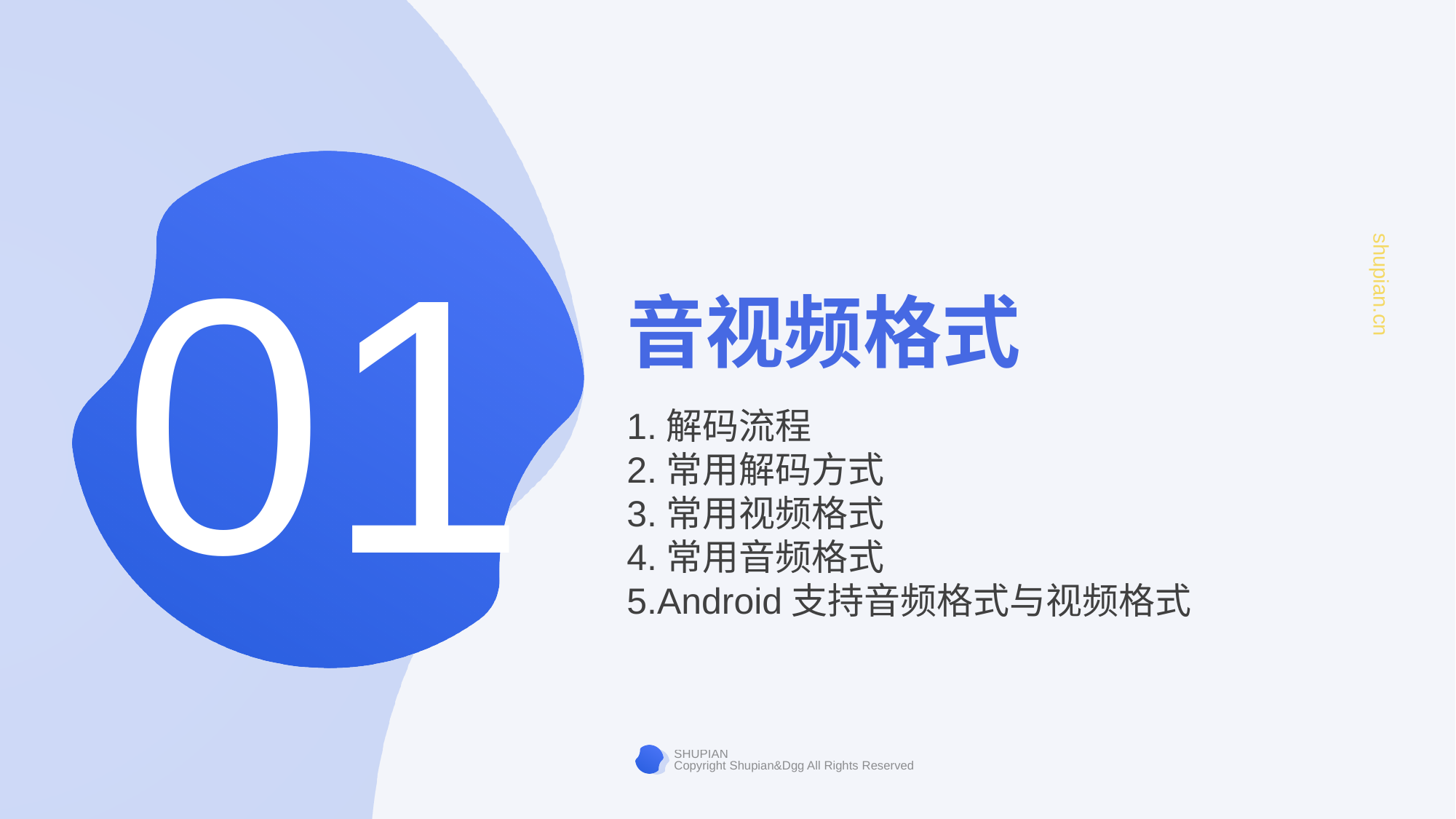

01
音视频格式
1.解码流程
2.常用解码方式
3.常用视频格式
4.常用音频格式
5.Android支持音频格式与视频格式